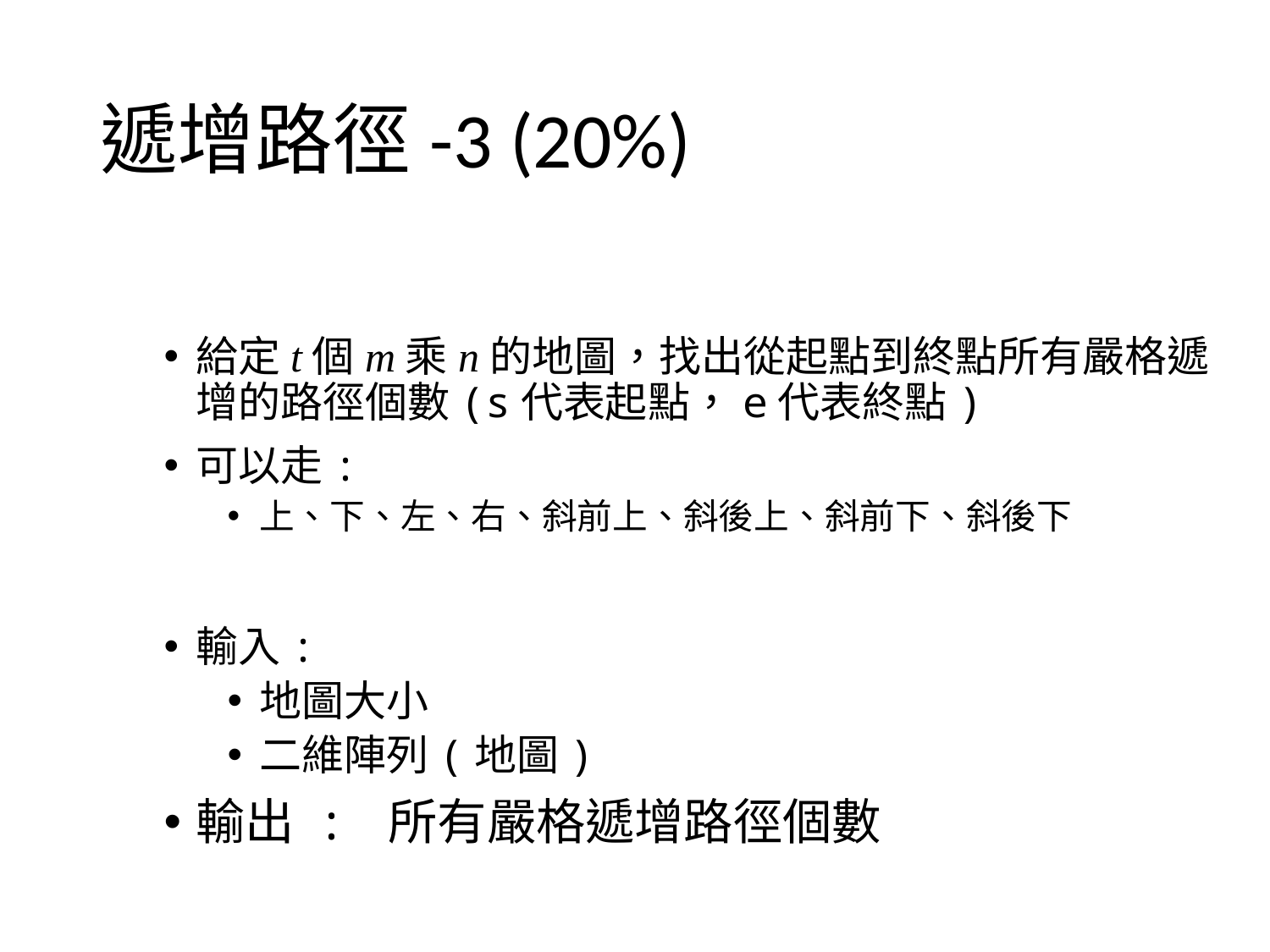

# 遞增路徑-3 (20%)
給定t個m乘n的地圖，找出從起點到終點所有嚴格遞增的路徑個數(s代表起點，e代表終點)
可以走:
上、下、左、右、斜前上、斜後上、斜前下、斜後下

輸入:
地圖大小
二維陣列(地圖)
輸出 : 所有嚴格遞增路徑個數